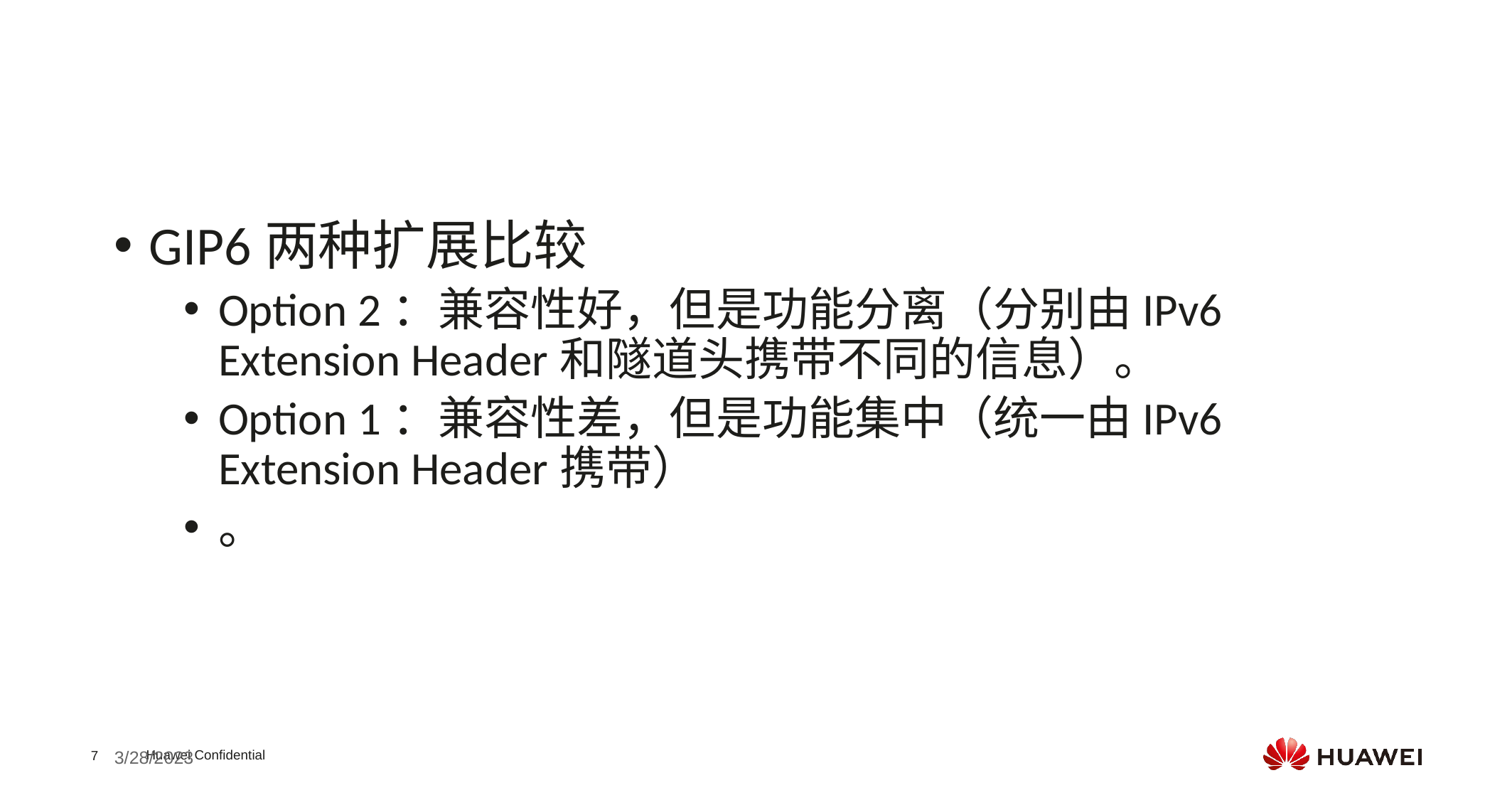

#
GIP6两种扩展比较
Option 2：兼容性好，但是功能分离（分别由IPv6 Extension Header和隧道头携带不同的信息）。
Option 1：兼容性差，但是功能集中（统一由IPv6 Extension Header携带）
。
3/28/2023